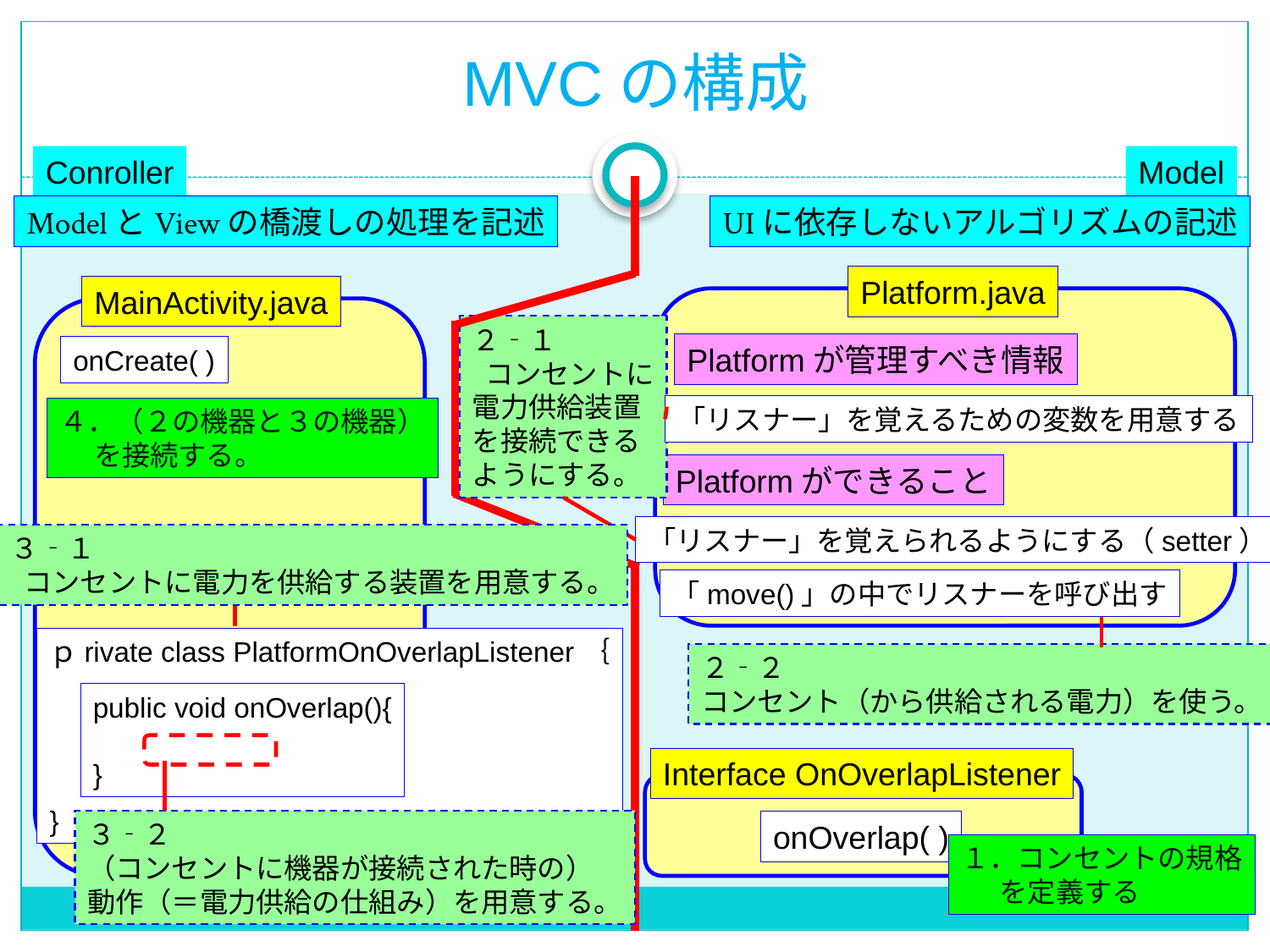

MVCの構成
Conroller
Model
ModelとViewの橋渡しの処理を記述
UIに依存しないアルゴリズムの記述
Platform.java
MainActivity.java

２‐１
 コンセントに
電力供給装置
を接続できる
ようにする。
Platformが管理すべき情報
onCreate( )
「リスナー」を覚えるための変数を用意する
４．（２の機器と３の機器）
　 を接続する。
Platformができること
「リスナー」を覚えられるようにする（setter）
３‐１
 コンセントに電力を供給する装置を用意する。
「move()」の中でリスナーを呼び出す
ｐrivate class PlatformOnOverlapListener｛

}
２‐２
コンセント（から供給される電力）を使う。
public void onOverlap(){

}

Interface OnOverlapListener

３‐２
（コンセントに機器が接続された時の）
動作（＝電力供給の仕組み）を用意する。
onOverlap( )
１．コンセントの規格
     を定義する